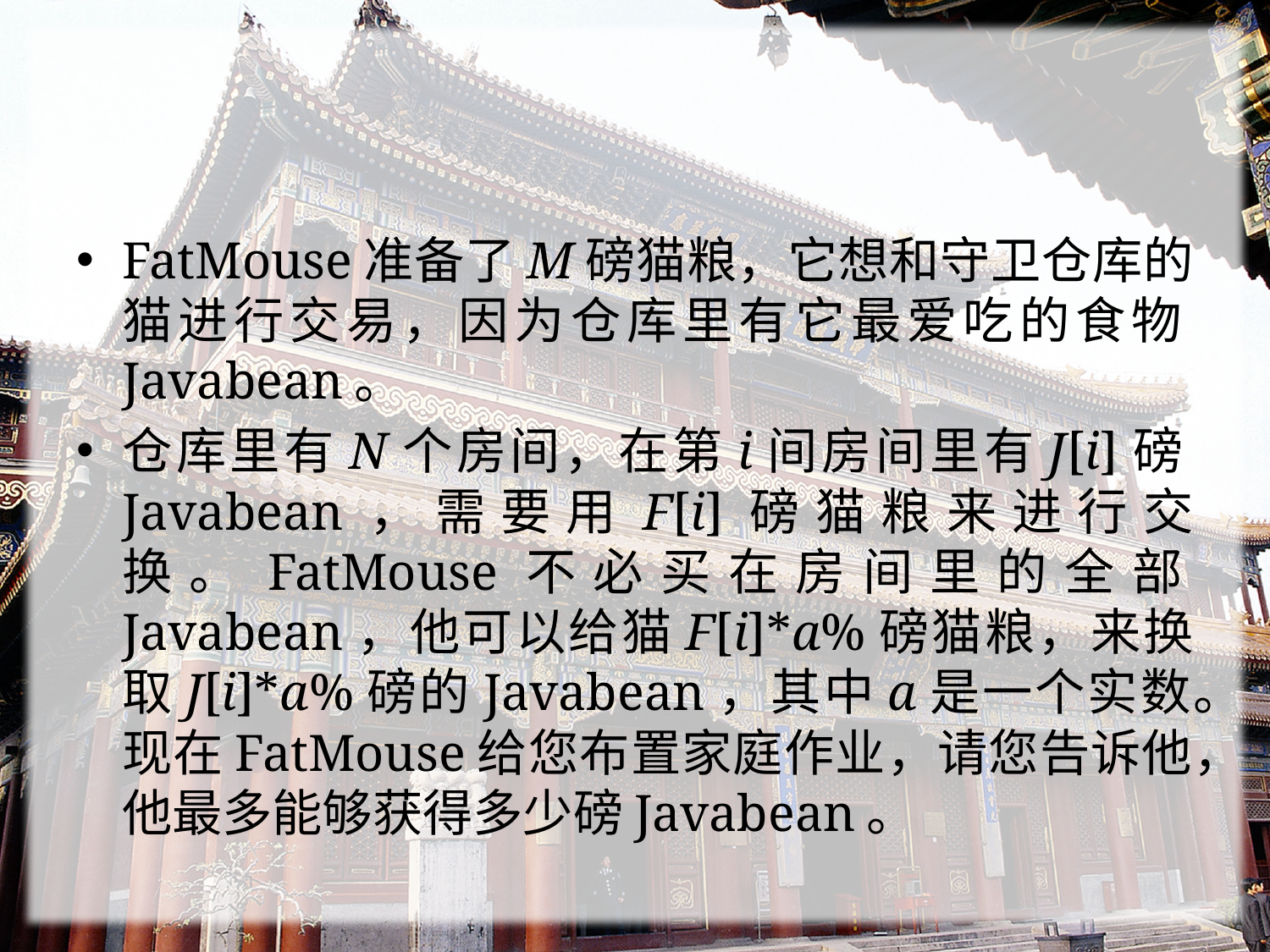

#
FatMouse准备了M磅猫粮，它想和守卫仓库的猫进行交易，因为仓库里有它最爱吃的食物Javabean。
仓库里有N个房间，在第i间房间里有J[i]磅Javabean，需要用F[i]磅猫粮来进行交换。FatMouse不必买在房间里的全部Javabean，他可以给猫F[i]*a%磅猫粮，来换取J[i]*a%磅的Javabean，其中a是一个实数。现在FatMouse给您布置家庭作业，请您告诉他，他最多能够获得多少磅Javabean。